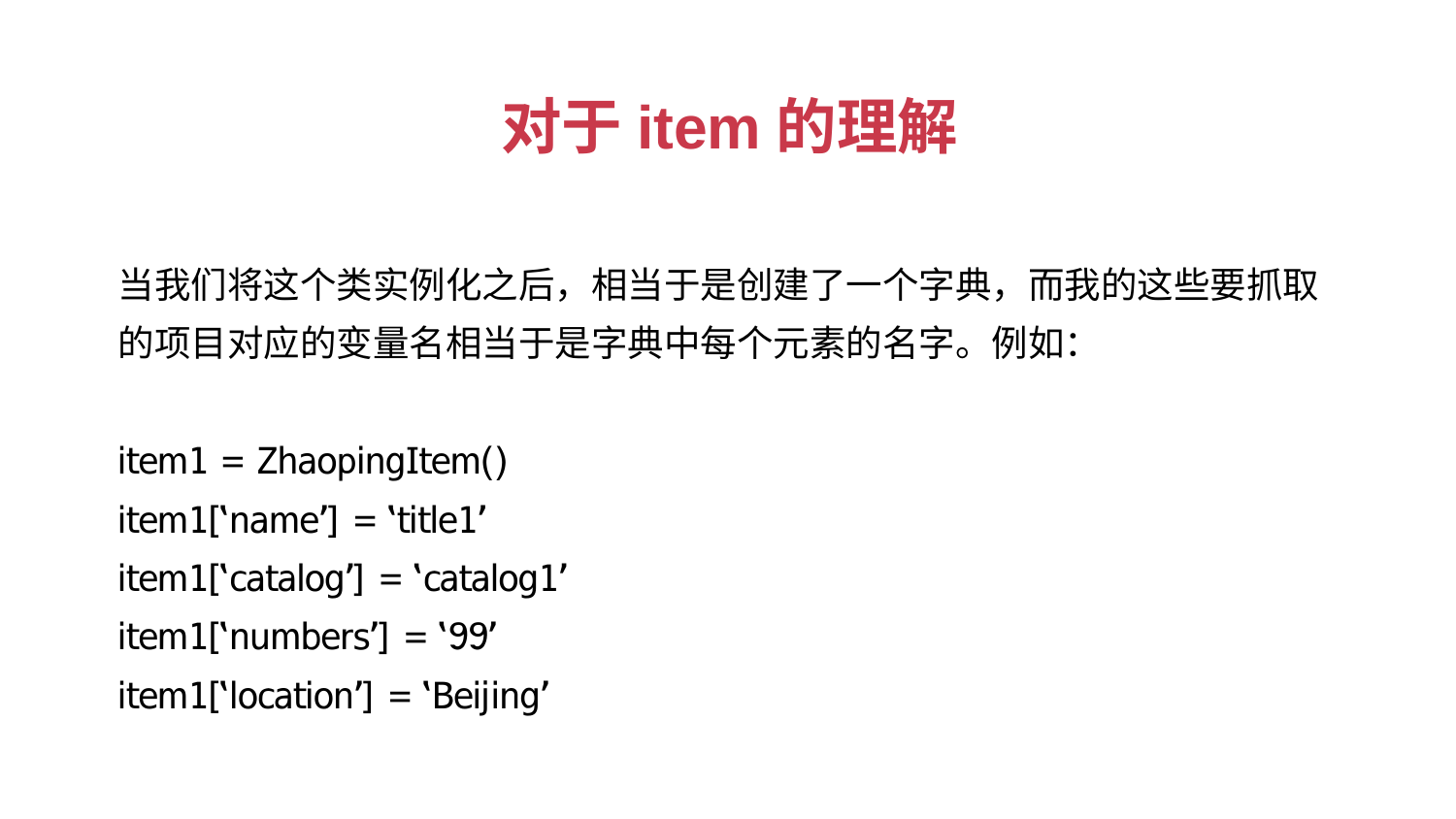

对于item的理解
当我们将这个类实例化之后，相当于是创建了一个字典，而我的这些要抓取的项目对应的变量名相当于是字典中每个元素的名字。例如：

item1 = ZhaopingItem()
item1[‘name’] = ‘title1’
item1[‘catalog’] = ‘catalog1’
item1[‘numbers’] = ‘99’
item1[‘location’] = ‘Beijing’